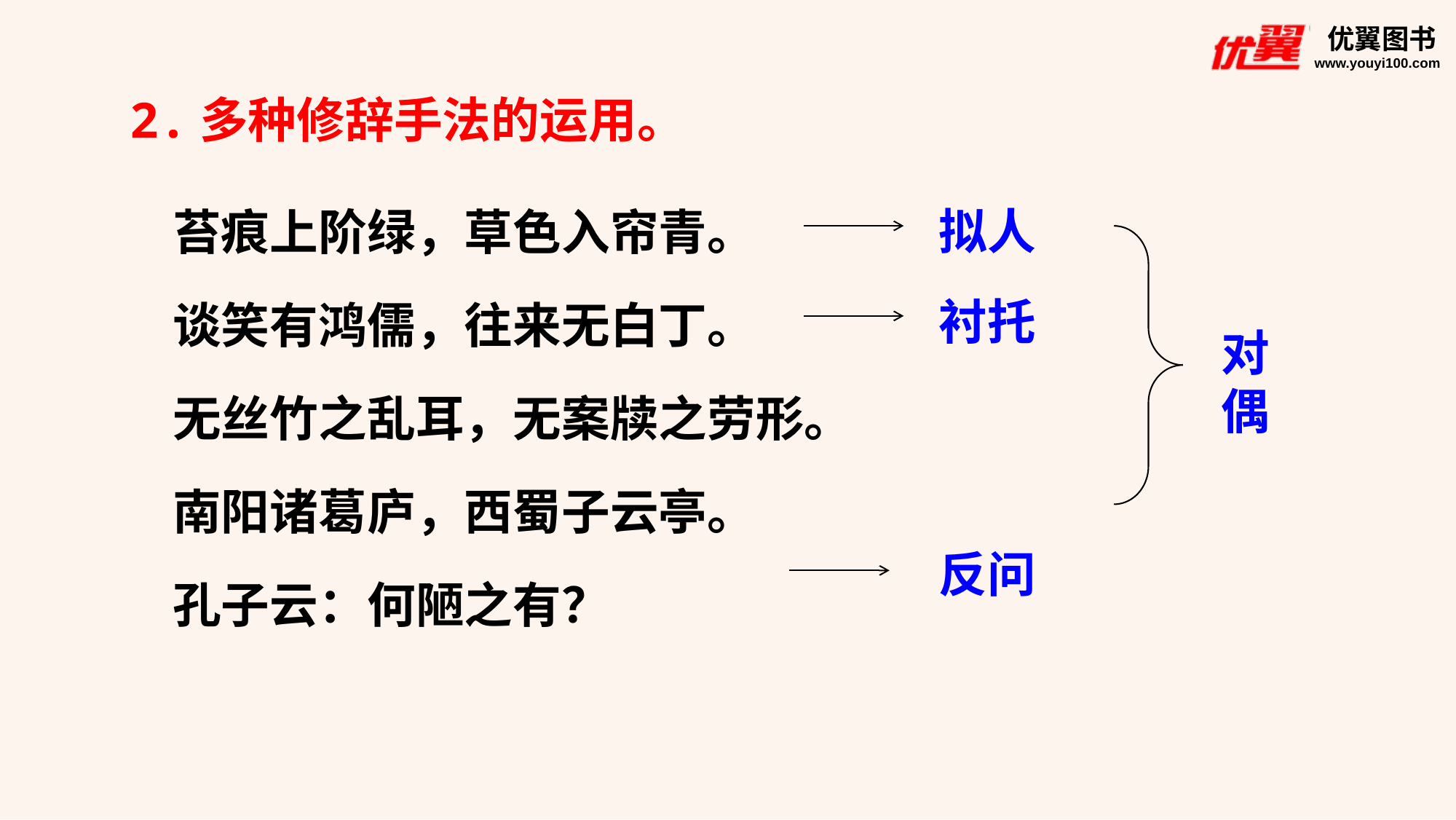

2.多种修辞手法的运用。
苔痕上阶绿，草色入帘青。
谈笑有鸿儒，往来无白丁。
无丝竹之乱耳，无案牍之劳形。
南阳诸葛庐，西蜀子云亭。
孔子云：何陋之有？
拟人

衬托
对偶
反问